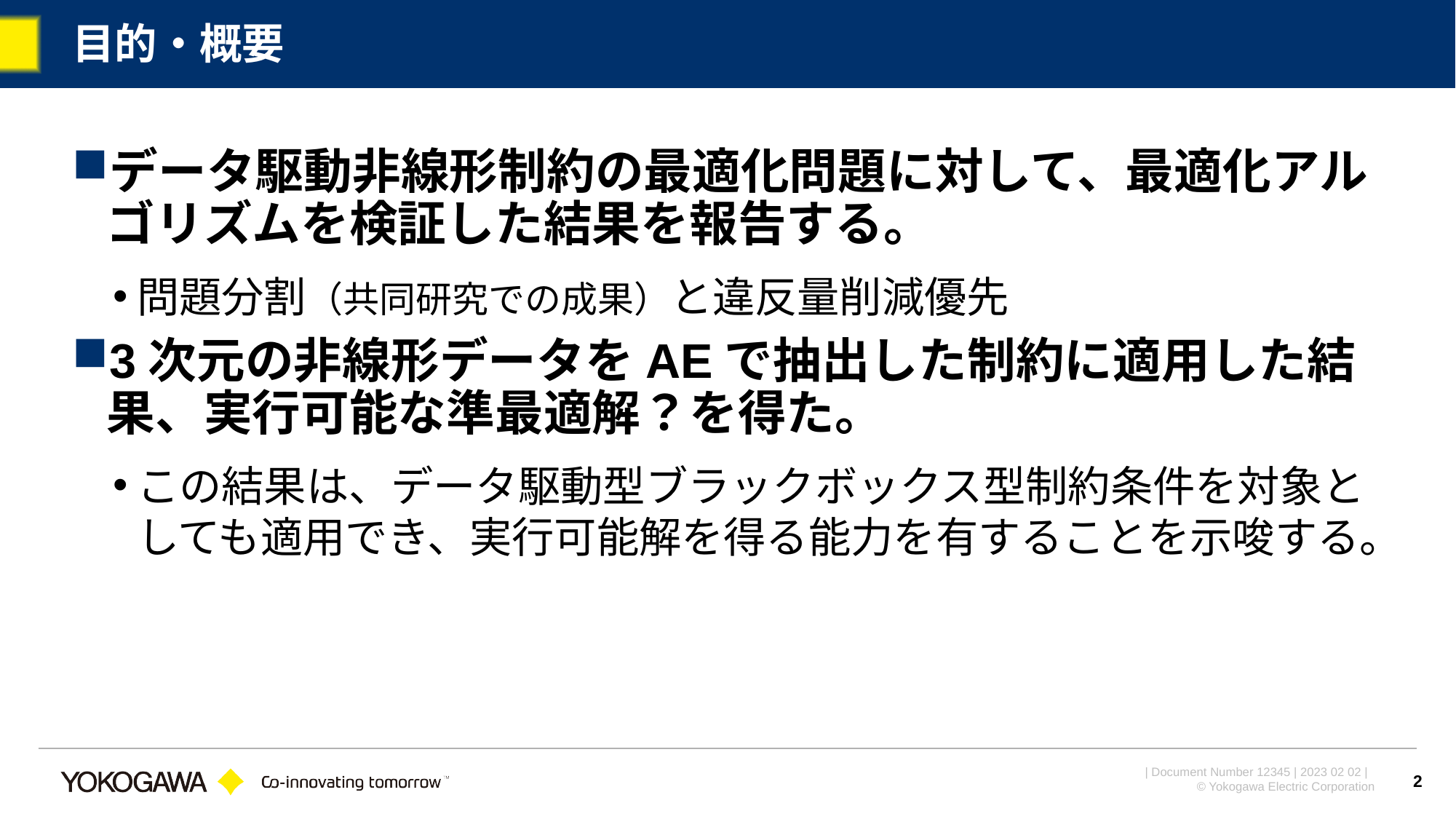

# 目的・概要
データ駆動非線形制約の最適化問題に対して、最適化アルゴリズムを検証した結果を報告する。
問題分割（共同研究での成果）と違反量削減優先
3次元の非線形データをAEで抽出した制約に適用した結果、実行可能な準最適解？を得た。
この結果は、データ駆動型ブラックボックス型制約条件を対象としても適用でき、実行可能解を得る能力を有することを示唆する。
2